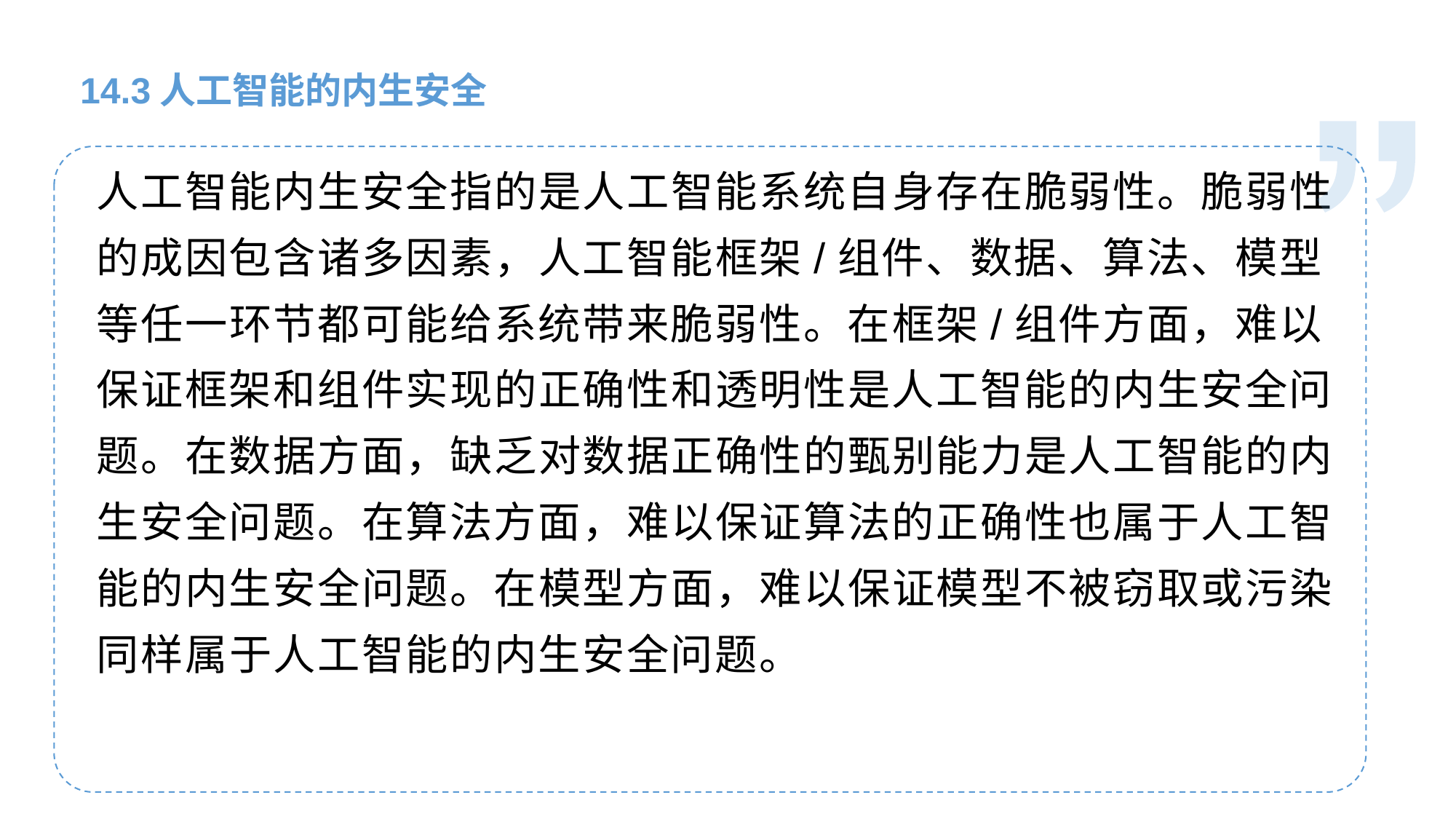

人工智能基础
14.3人工智能的内生安全

人工智能内生安全指的是人工智能系统自身存在脆弱性。脆弱性的成因包含诸多因素，人工智能框架/组件、数据、算法、模型等任一环节都可能给系统带来脆弱性。在框架/组件方面，难以保证框架和组件实现的正确性和透明性是人工智能的内生安全问题。在数据方面，缺乏对数据正确性的甄别能力是人工智能的内生安全问题。在算法方面，难以保证算法的正确性也属于人工智能的内生安全问题。在模型方面，难以保证模型不被窃取或污染同样属于人工智能的内生安全问题。